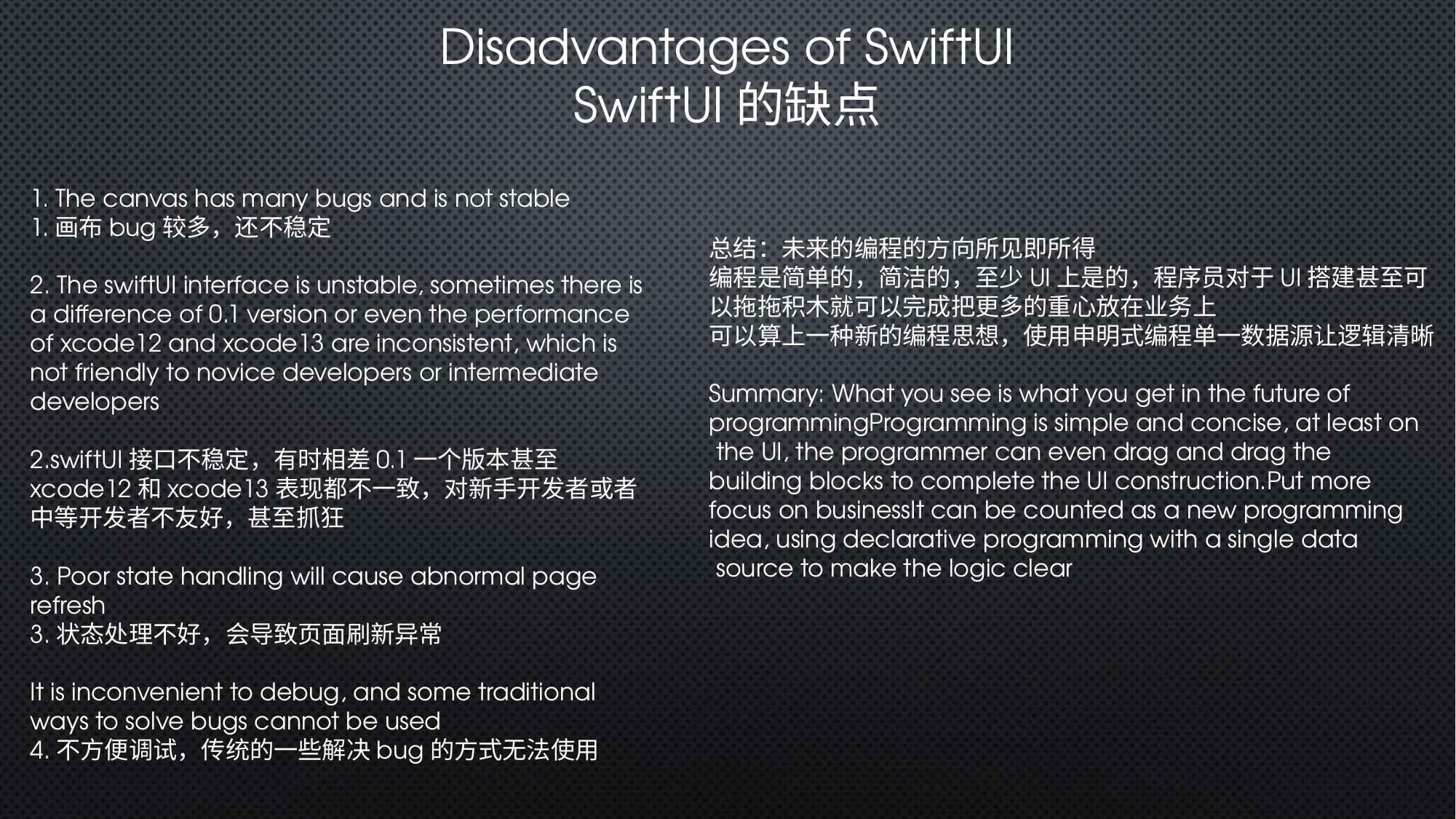

Disadvantages of SwiftUI
SwiftUI的缺点

1. The canvas has many bugs and is not stable
1.画布bug较多，还不稳定

2. The swiftUI interface is unstable, sometimes there is a difference of 0.1 version or even the performance of xcode12 and xcode13 are inconsistent, which is not friendly to novice developers or intermediate developers

2.swiftUI接口不稳定，有时相差0.1一个版本甚至xcode12和xcode13表现都不一致，对新手开发者或者中等开发者不友好，甚至抓狂

3. Poor state handling will cause abnormal page refresh
3.状态处理不好，会导致页面刷新异常

It is inconvenient to debug, and some traditional ways to solve bugs cannot be used
4.不方便调试，传统的一些解决bug的方式无法使用
总结：未来的编程的方向所见即所得
编程是简单的，简洁的，至少UI上是的，程序员对于UI搭建甚至可
以拖拖积木就可以完成把更多的重心放在业务上
可以算上一种新的编程思想，使用申明式编程单一数据源让逻辑清晰

Summary: What you see is what you get in the future of
programmingProgramming is simple and concise, at least on
 the UI, the programmer can even drag and drag the
building blocks to complete the UI construction.Put more
focus on businessIt can be counted as a new programming
idea, using declarative programming with a single data
 source to make the logic clear